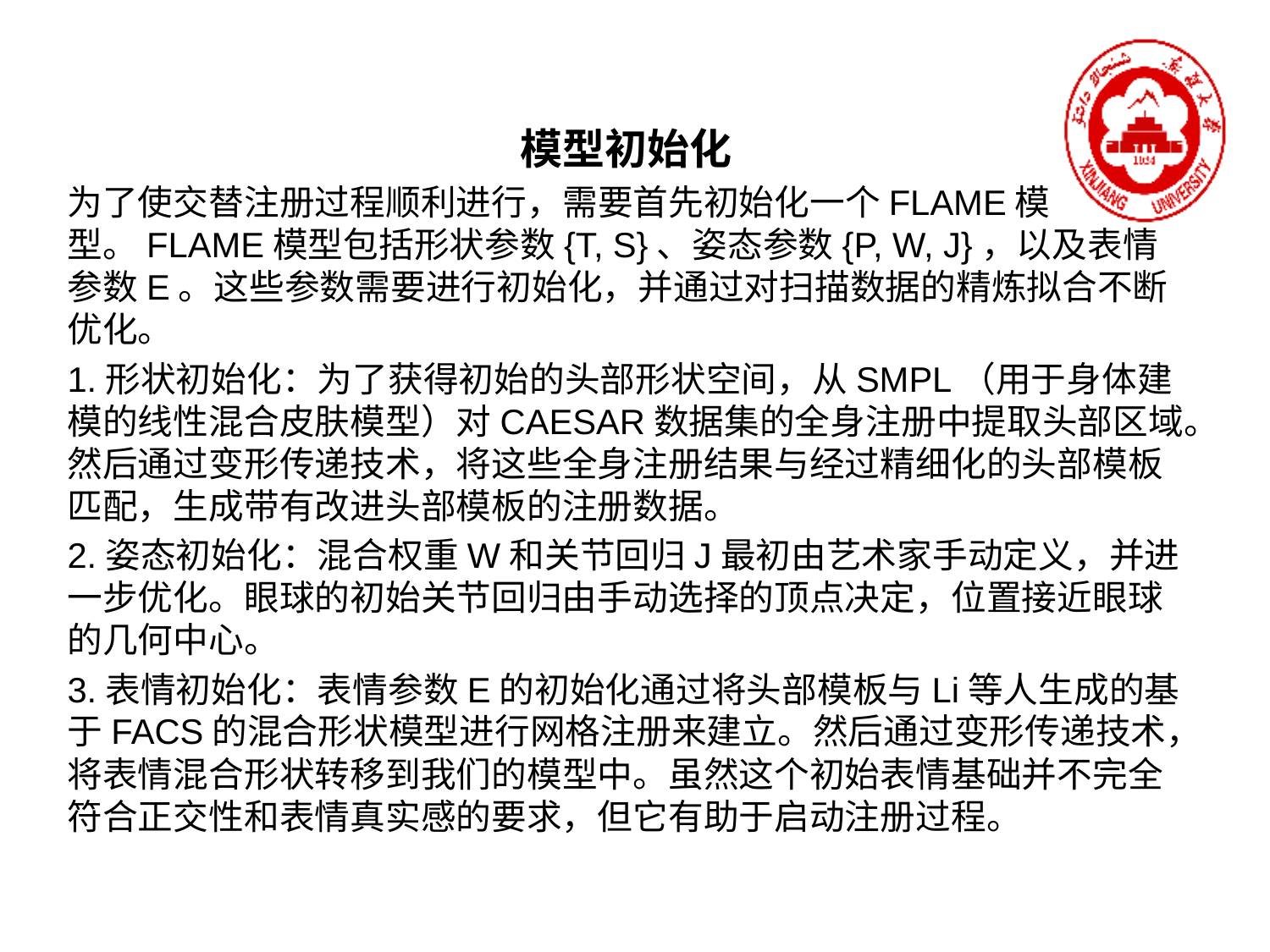

模型初始化
为了使交替注册过程顺利进行，需要首先初始化一个FLAME模型。FLAME模型包括形状参数{T, S}、姿态参数{P, W, J}，以及表情参数E。这些参数需要进行初始化，并通过对扫描数据的精炼拟合不断优化。
1.形状初始化：为了获得初始的头部形状空间，从SMPL（用于身体建模的线性混合皮肤模型）对CAESAR数据集的全身注册中提取头部区域。然后通过变形传递技术，将这些全身注册结果与经过精细化的头部模板匹配，生成带有改进头部模板的注册数据。
2.姿态初始化：混合权重W和关节回归J最初由艺术家手动定义，并进一步优化。眼球的初始关节回归由手动选择的顶点决定，位置接近眼球的几何中心。
3.表情初始化：表情参数E的初始化通过将头部模板与Li等人生成的基于FACS的混合形状模型进行网格注册来建立。然后通过变形传递技术，将表情混合形状转移到我们的模型中。虽然这个初始表情基础并不完全符合正交性和表情真实感的要求，但它有助于启动注册过程。